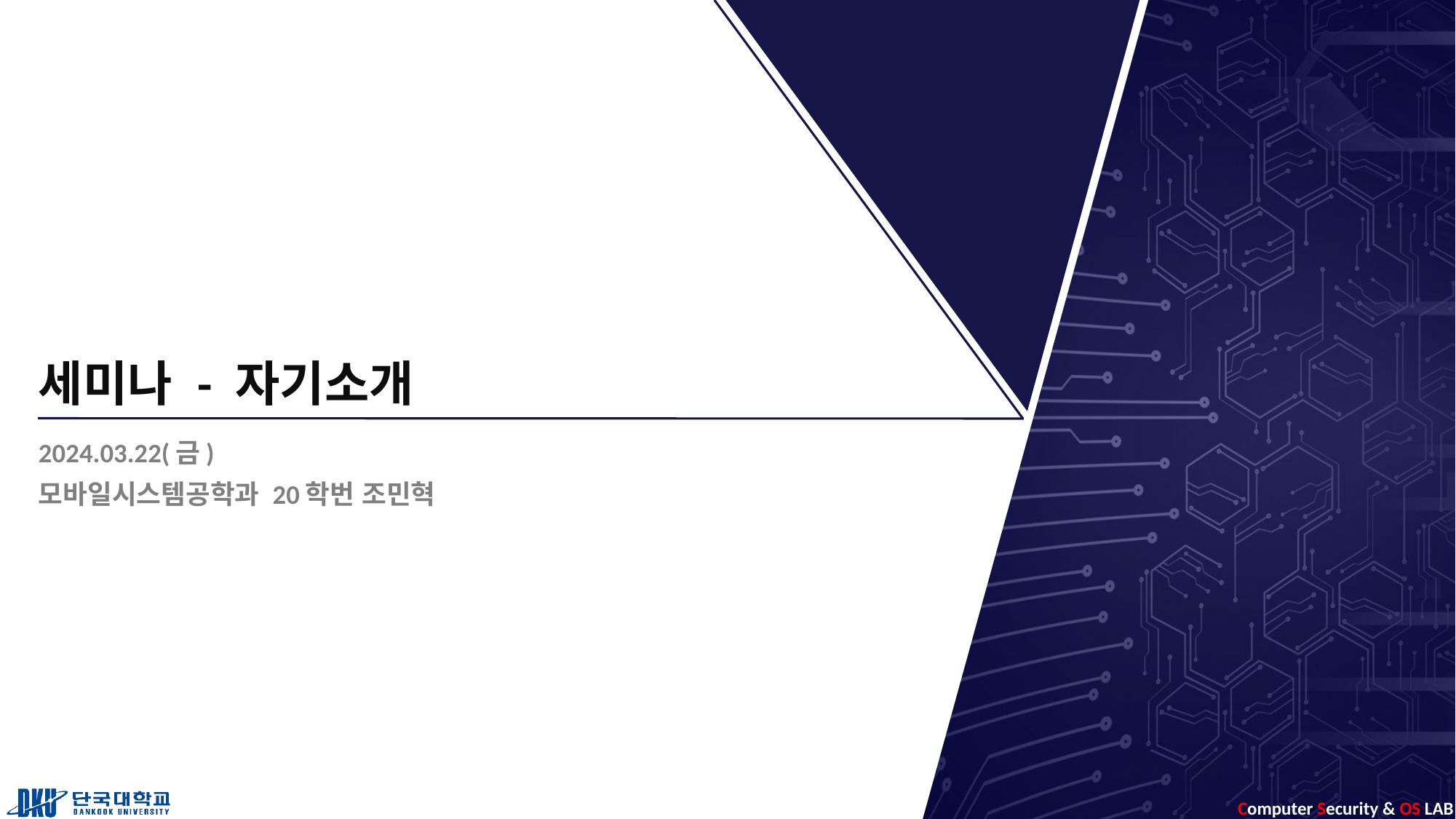

# 세미나 - 자기소개
2024.03.22(금)
모바일시스템공학과 20학번 조민혁